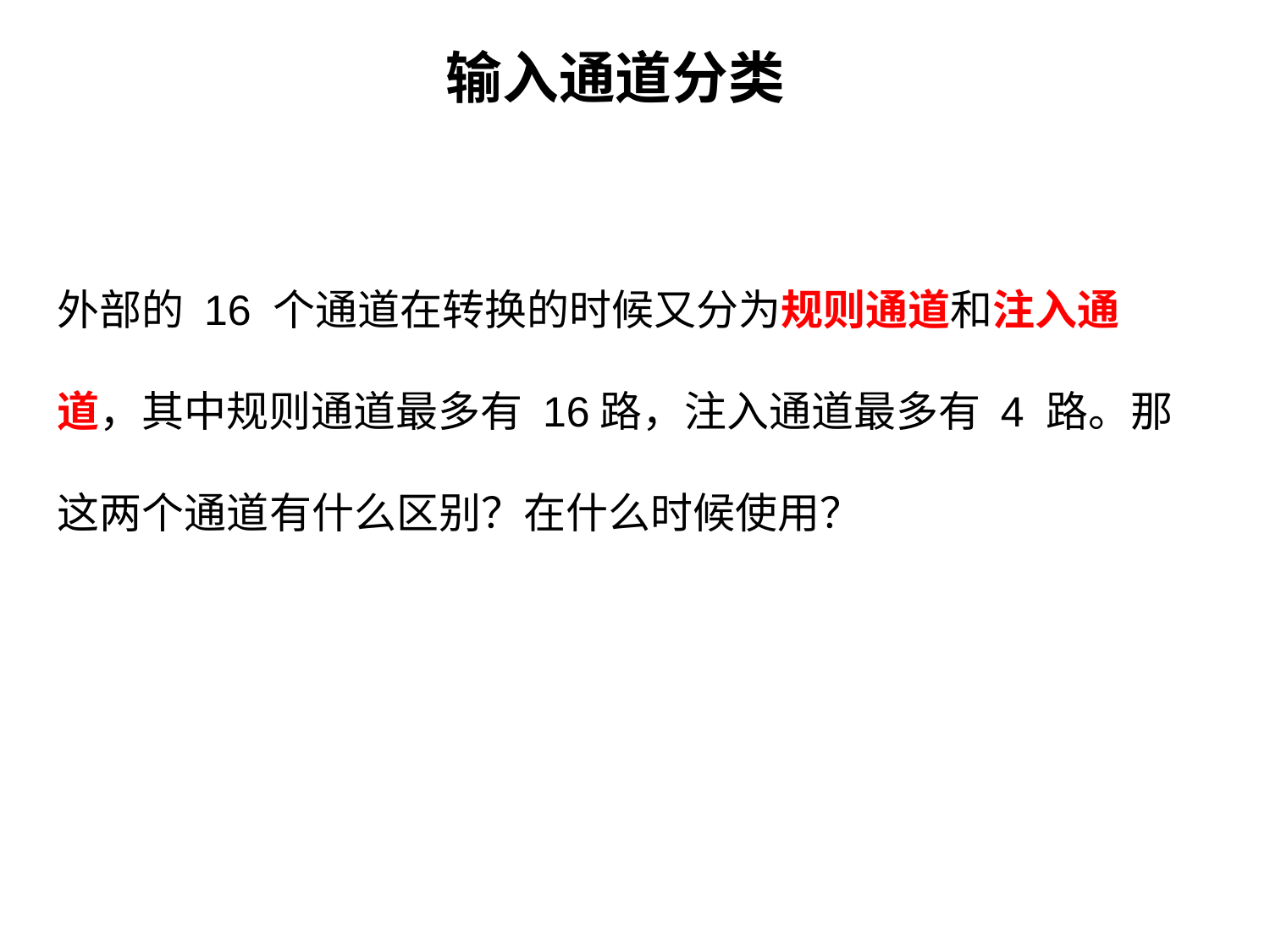

输入通道分类
外部的 16 个通道在转换的时候又分为规则通道和注入通道，其中规则通道最多有 16路，注入通道最多有 4 路。那这两个通道有什么区别？在什么时候使用？